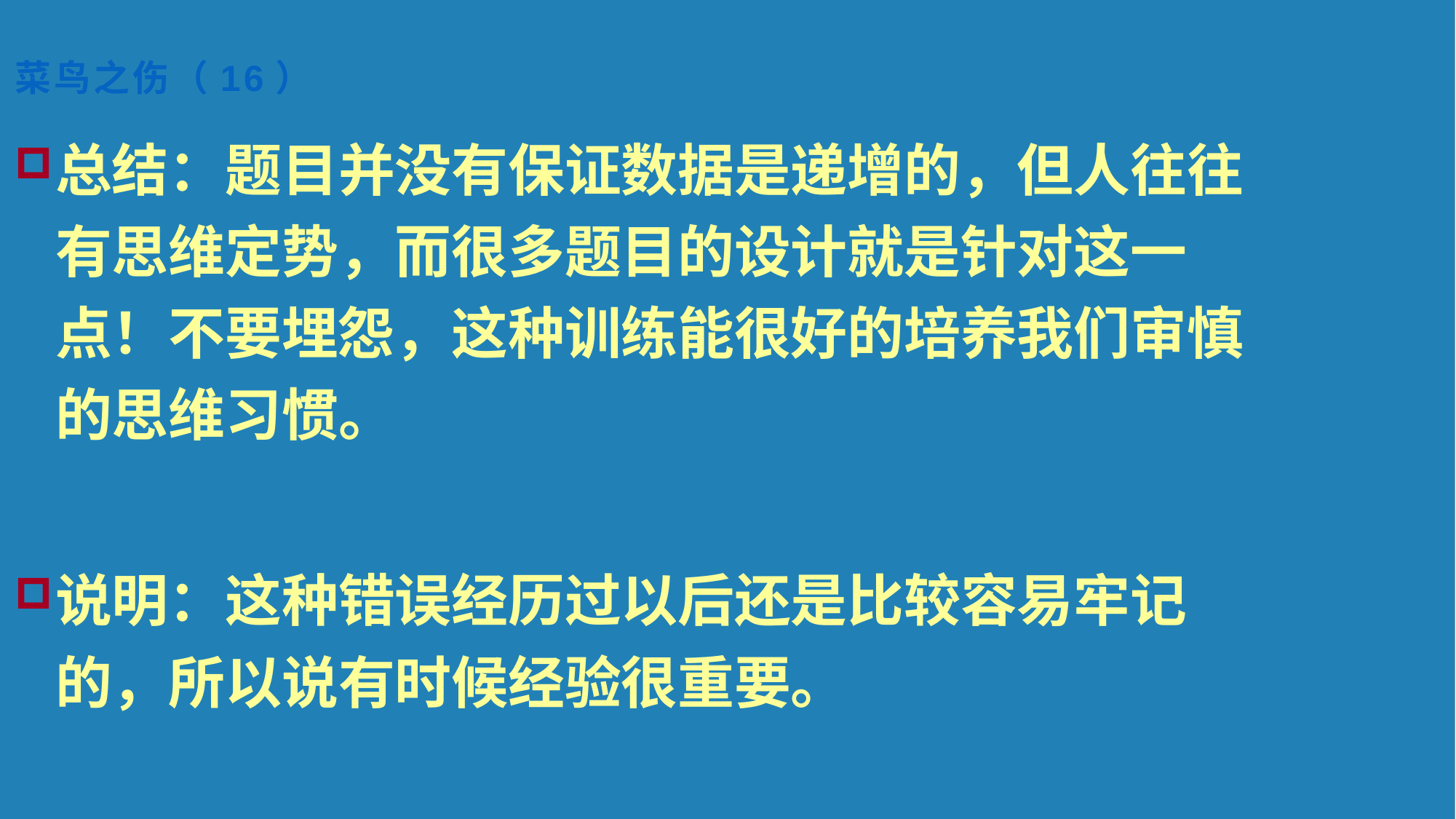

菜鸟之伤（16）
总结：题目并没有保证数据是递增的，但人往往有思维定势，而很多题目的设计就是针对这一点！不要埋怨，这种训练能很好的培养我们审慎的思维习惯。

说明：这种错误经历过以后还是比较容易牢记的，所以说有时候经验很重要。

120